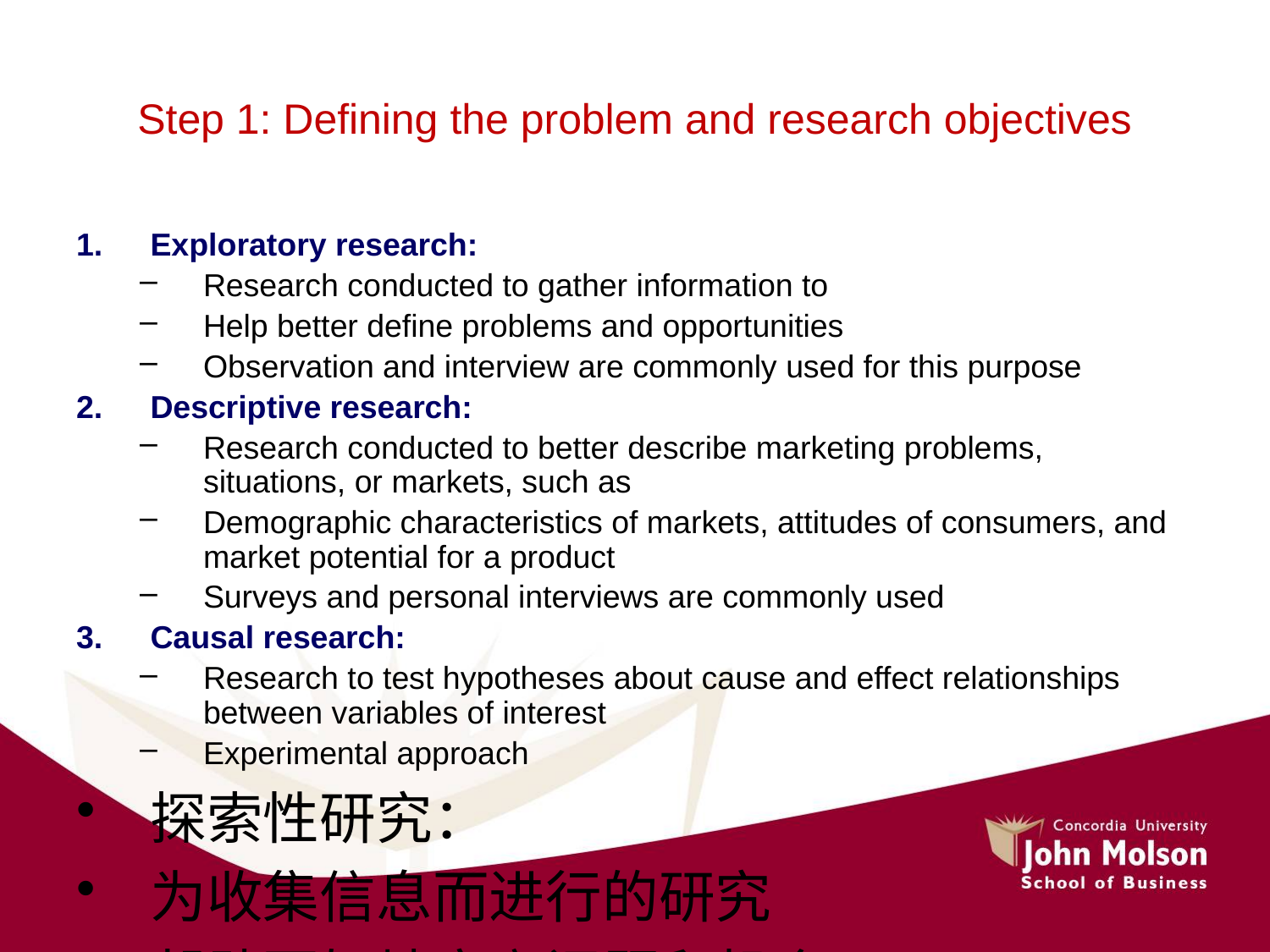

# Step 1: Defining the problem and research objectives
Exploratory research:
Research conducted to gather information to
Help better define problems and opportunities
Observation and interview are commonly used for this purpose
Descriptive research:
Research conducted to better describe marketing problems, situations, or markets, such as
Demographic characteristics of markets, attitudes of consumers, and market potential for a product
Surveys and personal interviews are commonly used
Causal research:
Research to test hypotheses about cause and effect relationships between variables of interest
Experimental approach
探索性研究：
为收集信息而进行的研究
帮助更好地定义问题和机会
观察和访谈通常用于此目的
描述性研究：
为更好地描述营销问题、情况或市场而进行的研究，例如
市场的人口特征、消费者的态度和产品的市场潜力
调查和个人访谈是常用的
因果研究：
研究以检验有关感兴趣变量之间因果关系的假设
实验方法